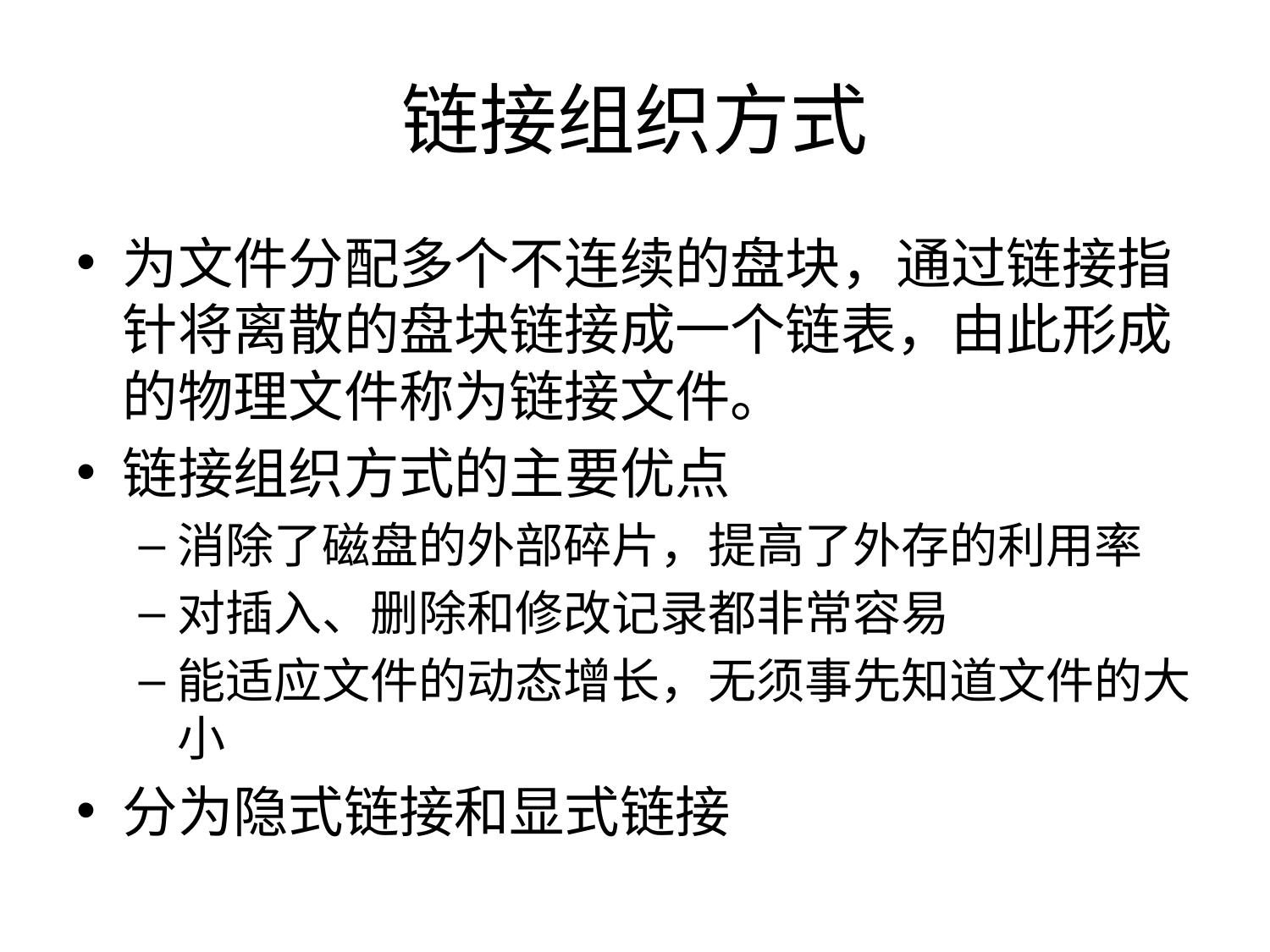

# 链接组织方式
为文件分配多个不连续的盘块，通过链接指针将离散的盘块链接成一个链表，由此形成的物理文件称为链接文件。
链接组织方式的主要优点
消除了磁盘的外部碎片，提高了外存的利用率
对插入、删除和修改记录都非常容易
能适应文件的动态增长，无须事先知道文件的大小
分为隐式链接和显式链接